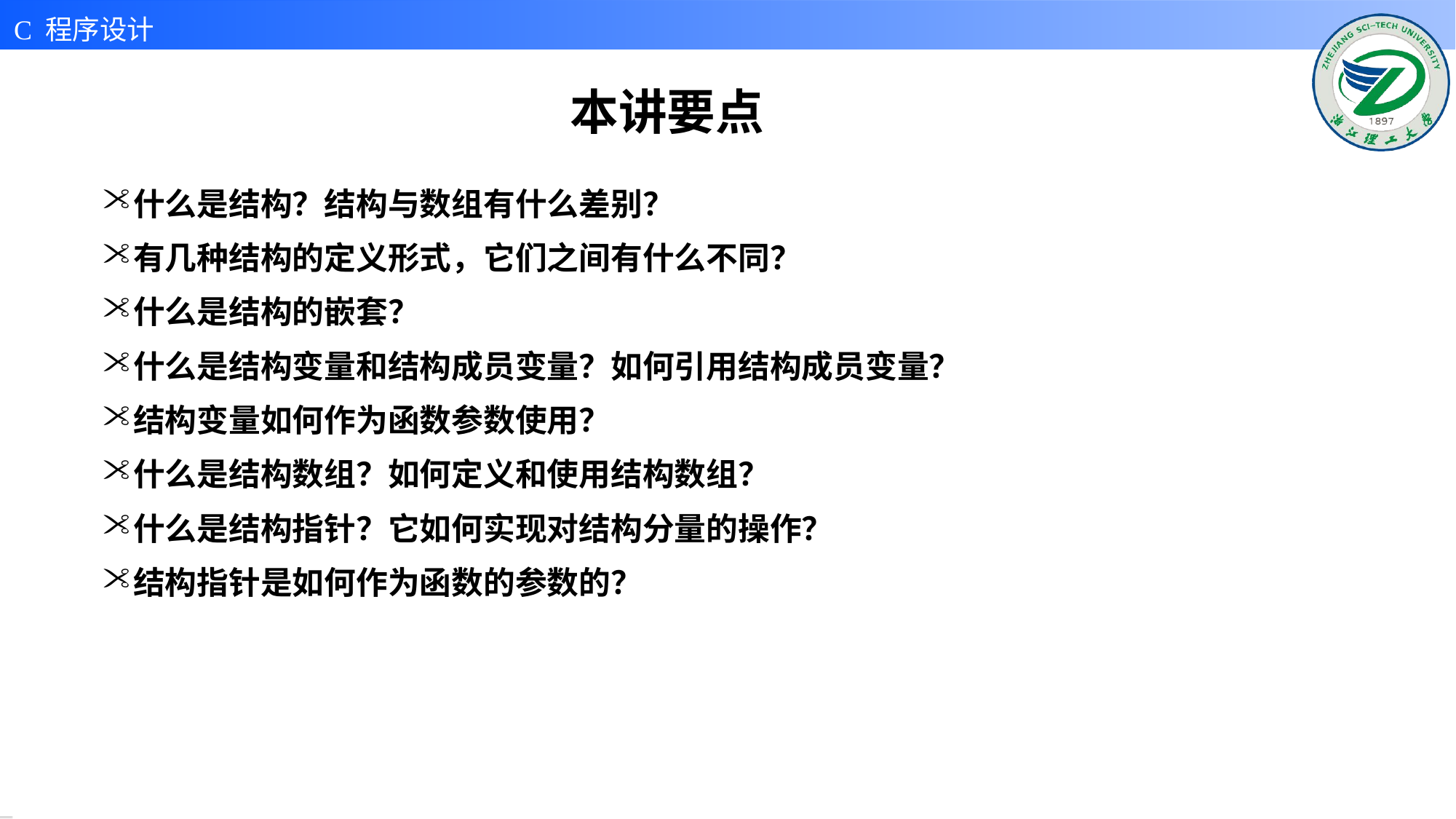

# 本讲要点
什么是结构？结构与数组有什么差别？
有几种结构的定义形式，它们之间有什么不同？
什么是结构的嵌套？
什么是结构变量和结构成员变量？如何引用结构成员变量？
结构变量如何作为函数参数使用？
什么是结构数组？如何定义和使用结构数组？
什么是结构指针？它如何实现对结构分量的操作？
结构指针是如何作为函数的参数的？